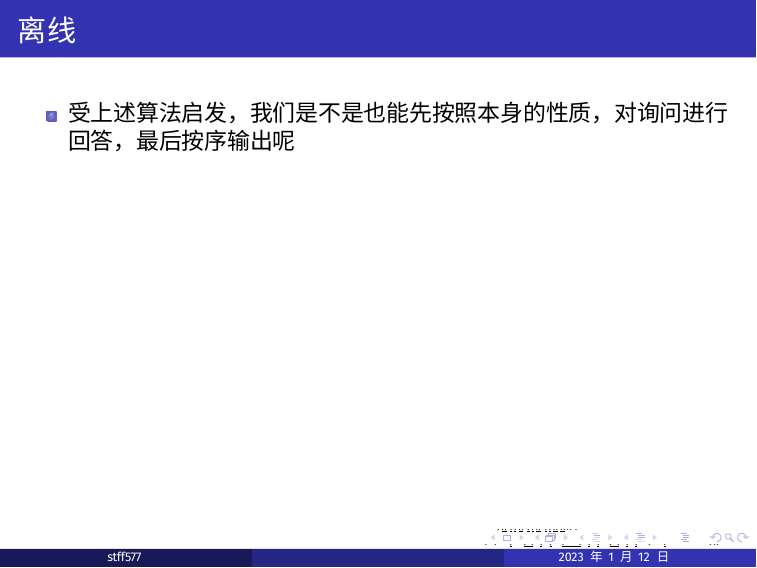

离线 tarjan
# 受上述算法启发，我们是不是也能先按照本身的性质，对询问进行 回答，最后按序输出呢

. . . . . . .  . . . .  . . . . . . . . .
.     .        .       .    .    .    .     .    .    .    .      .    .    .    .      .        .	.  . .
2023 年 1 月 12 日	6 / 11
stff577